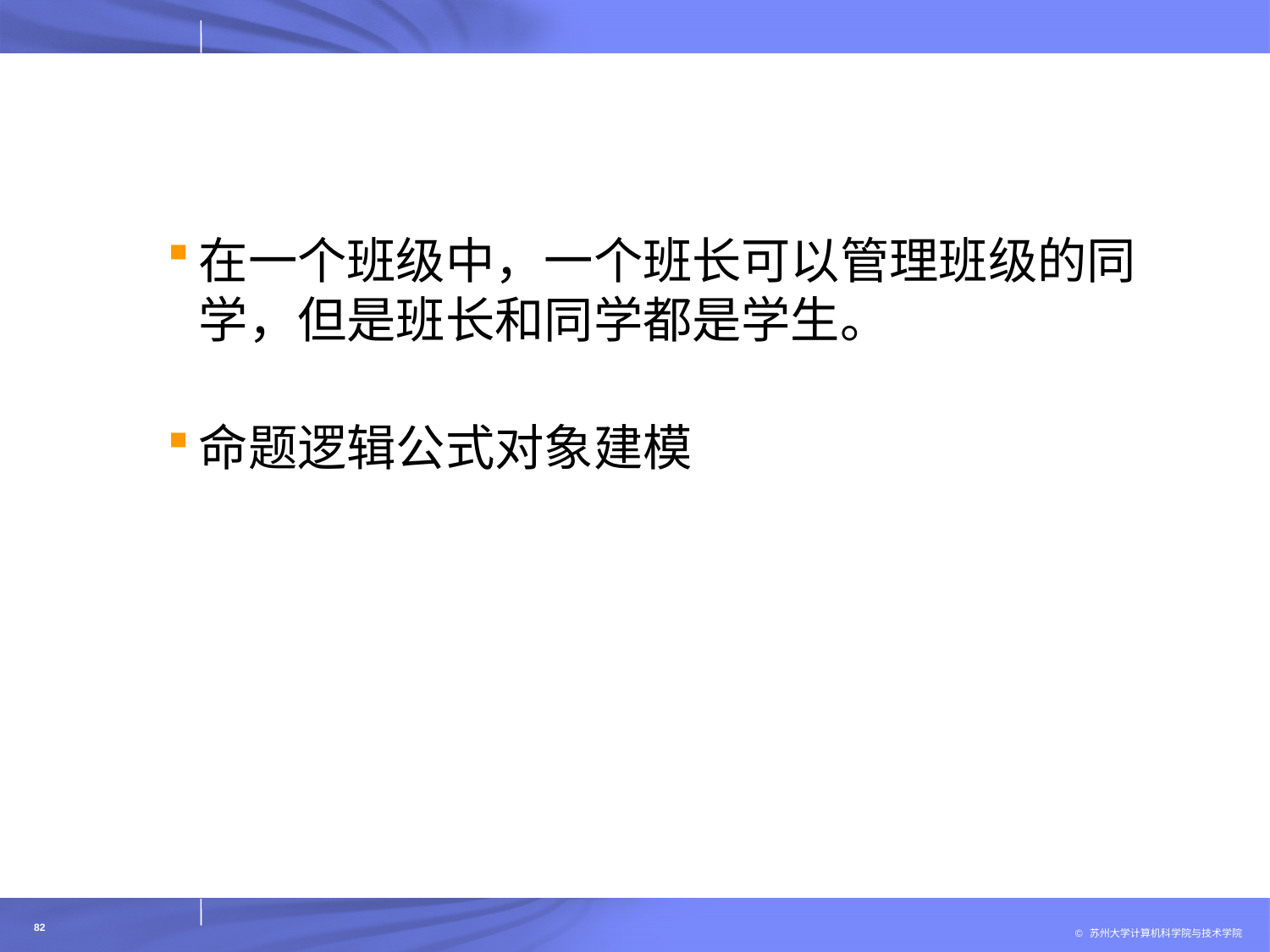

#
在一个班级中，一个班长可以管理班级的同学，但是班长和同学都是学生。

命题逻辑公式对象建模
82